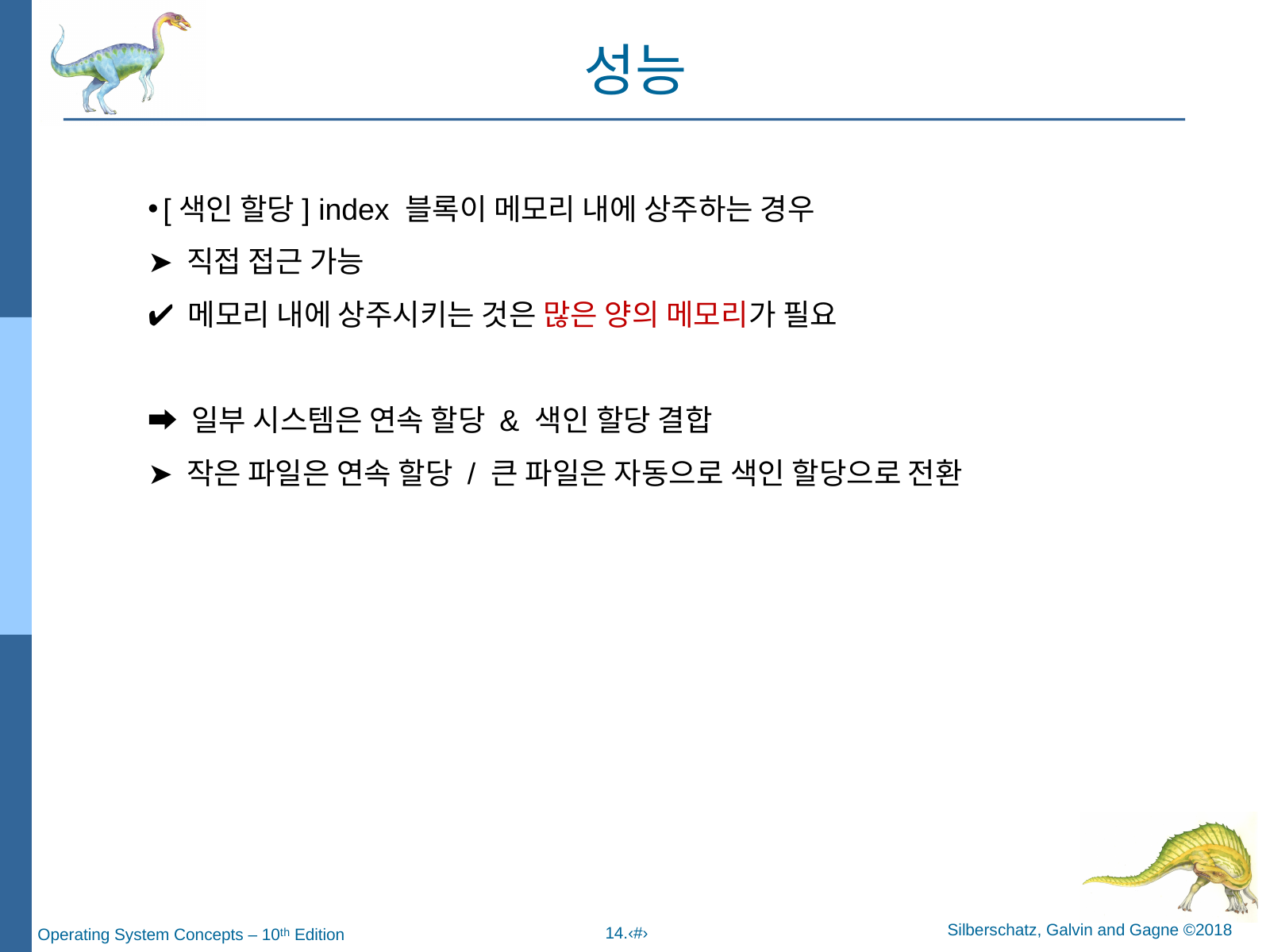

성능

[색인 할당] index 블록이 메모리 내에 상주하는 경우
➤ 직접 접근 가능
✔️ 메모리 내에 상주시키는 것은 많은 양의 메모리가 필요

➡︎ 일부 시스템은 연속 할당 & 색인 할당 결합
➤ 작은 파일은 연속 할당 / 큰 파일은 자동으로 색인 할당으로 전환

Silberschatz, Galvin and Gagne ©2018
14.‹#›
Operating System Concepts – 10ᵗʰ Edition